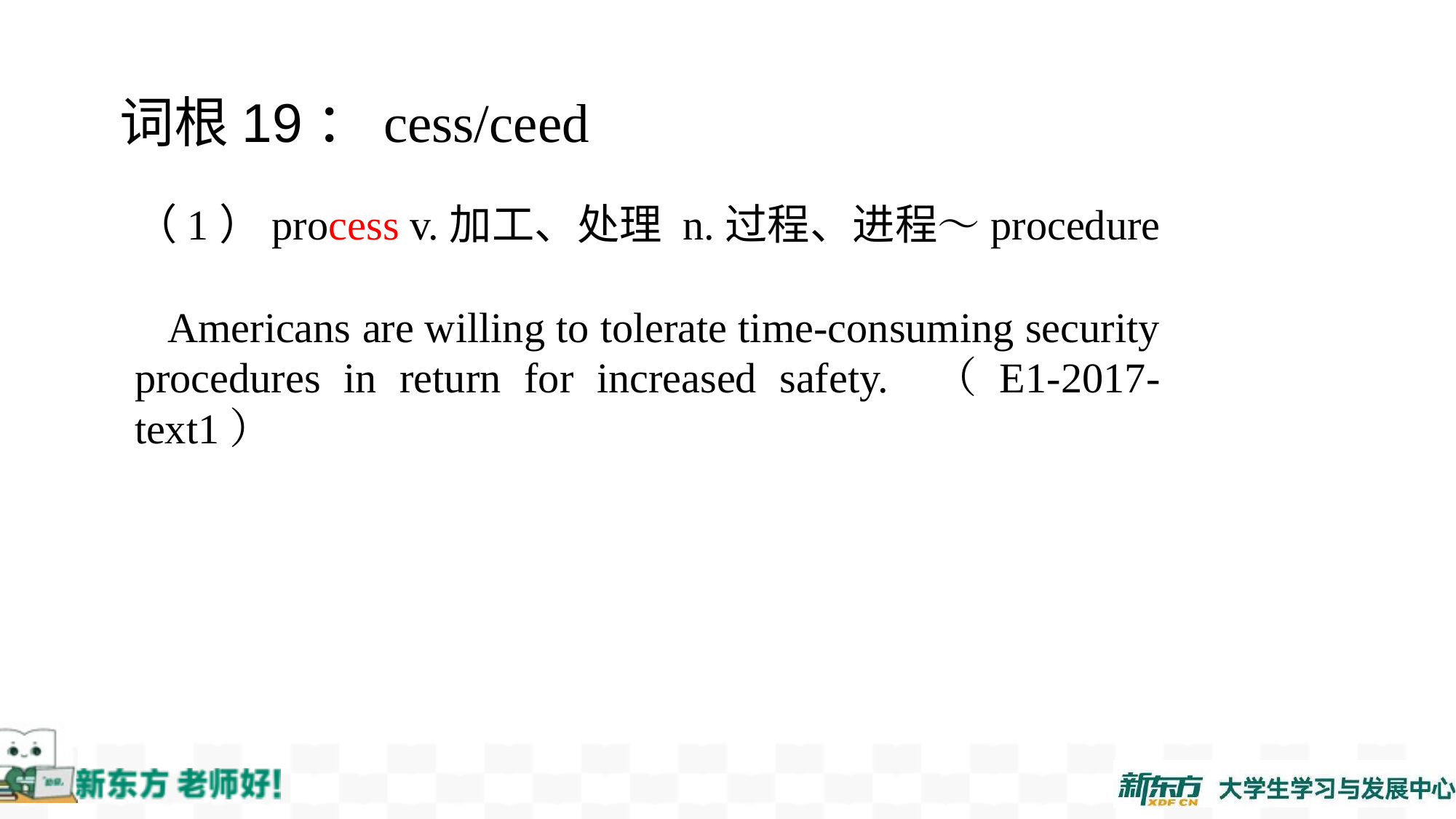

词根19：cess/ceed
（1）process v.加工、处理 n.过程、进程～procedure
   Americans are willing to tolerate time-consuming security procedures in return for increased safety. （E1-2017-text1）